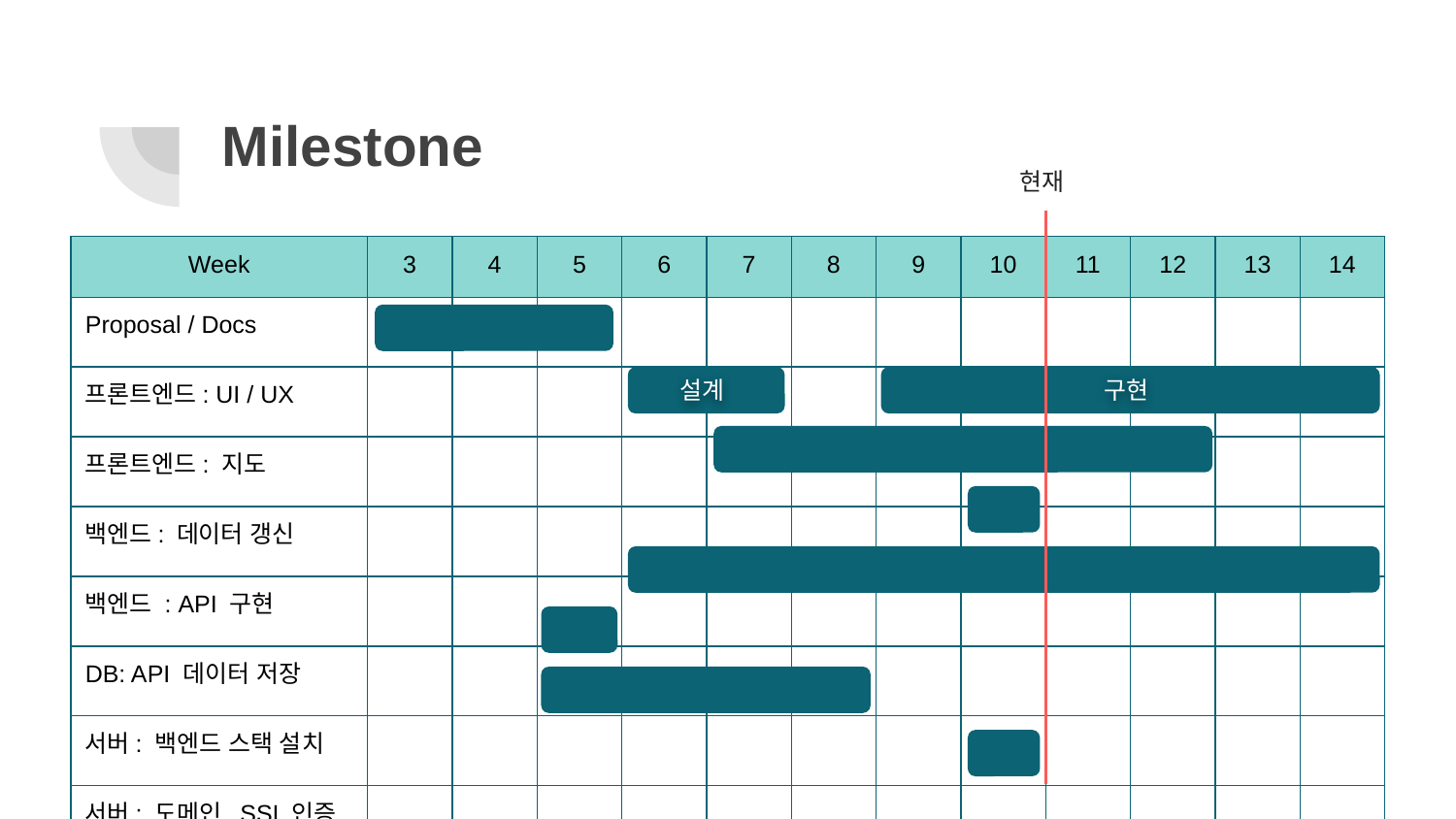

# Milestone
현재
| Week | 3 | 4 | 5 | 6 | 7 | 8 | 9 | 10 | 11 | 12 | 13 | 14 |
| --- | --- | --- | --- | --- | --- | --- | --- | --- | --- | --- | --- | --- |
| Proposal / Docs |  |  |  |  |  |  |  |  |  |  |  |  |
| 프론트엔드: UI / UX |  |  |  |  |  |  |  |  |  |  |  |  |
| 프론트엔드: 지도 |  |  |  |  |  |  |  |  |  |  |  |  |
| 백엔드: 데이터 갱신 |  |  |  |  |  |  |  |  |  |  |  |  |
| 백엔드 : API 구현 |  |  |  |  |  |  |  |  |  |  |  |  |
| DB: API 데이터 저장 |  |  |  |  |  |  |  |  |  |  |  |  |
| 서버: 백엔드 스택 설치 |  |  |  |  |  |  |  |  |  |  |  |  |
| 서버: 도메인, SSL인증 |  |  |  |  |  |  |  |  |  |  |  |  |

설계
구현